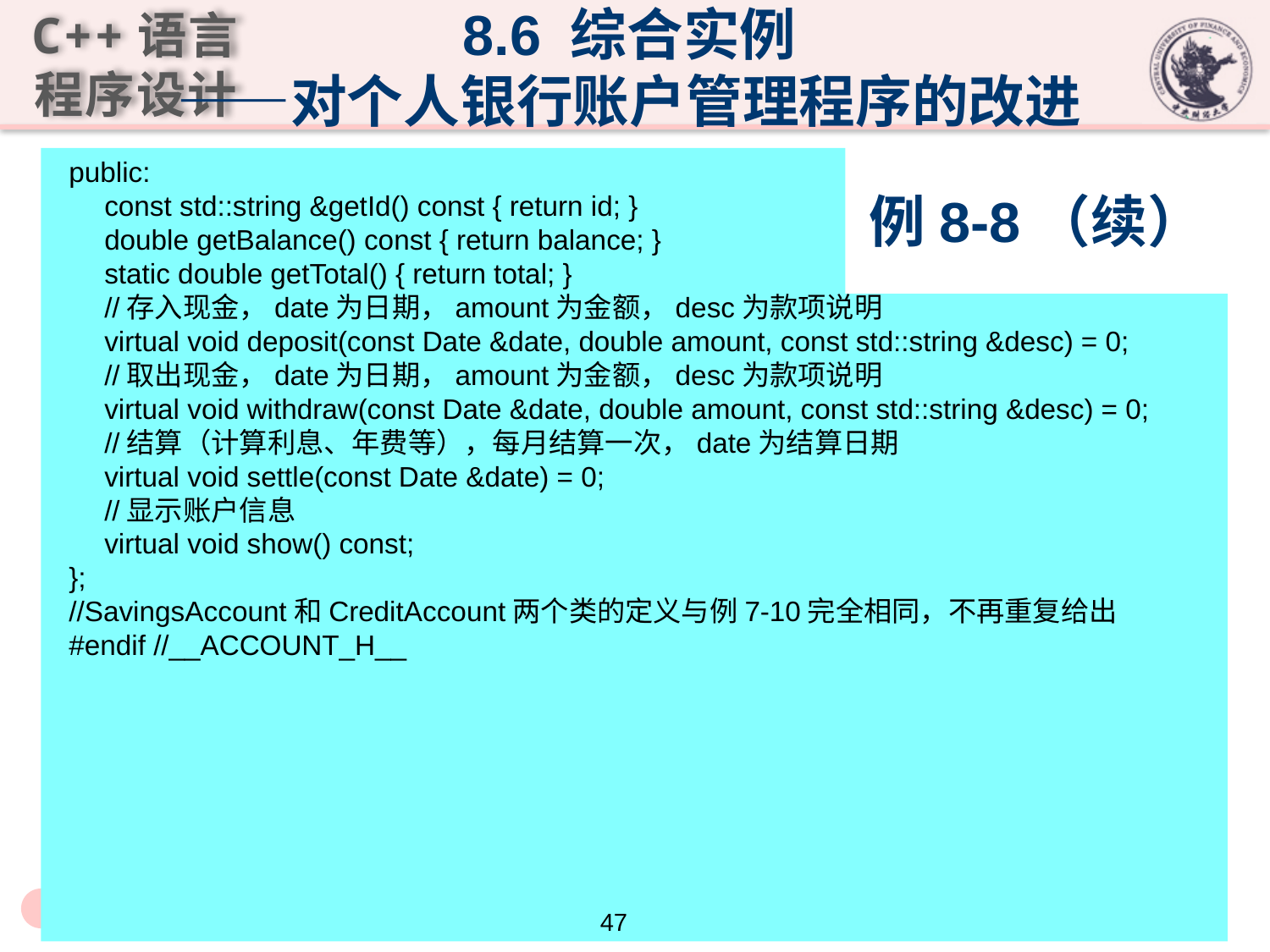

8.6 综合实例
——对个人银行账户管理程序的改进
# 例8-8（续）
public:
	const std::string &getId() const { return id; }
	double getBalance() const { return balance; }
	static double getTotal() { return total; }
	//存入现金，date为日期，amount为金额，desc为款项说明
	virtual void deposit(const Date &date, double amount, const std::string &desc) = 0;
	//取出现金，date为日期，amount为金额，desc为款项说明
	virtual void withdraw(const Date &date, double amount, const std::string &desc) = 0;
	//结算（计算利息、年费等），每月结算一次，date为结算日期
	virtual void settle(const Date &date) = 0;
	//显示账户信息
	virtual void show() const;
};
//SavingsAccount和CreditAccount两个类的定义与例7-10完全相同，不再重复给出
#endif //__ACCOUNT_H__

47